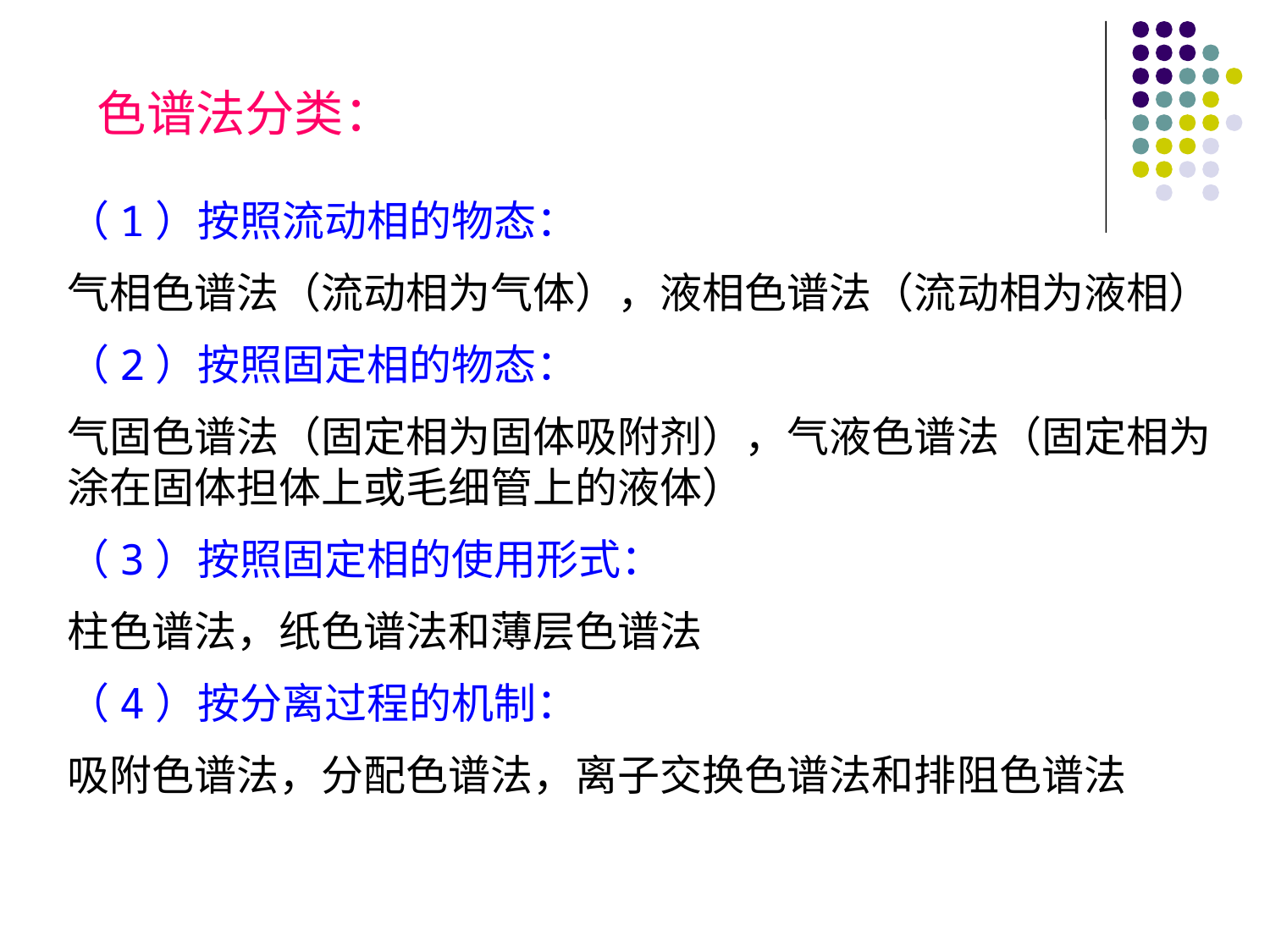

色谱法分类：
（1）按照流动相的物态：
气相色谱法（流动相为气体），液相色谱法（流动相为液相）
（2）按照固定相的物态：
气固色谱法（固定相为固体吸附剂），气液色谱法（固定相为涂在固体担体上或毛细管上的液体）
（3）按照固定相的使用形式：
柱色谱法，纸色谱法和薄层色谱法
（4）按分离过程的机制：
吸附色谱法，分配色谱法，离子交换色谱法和排阻色谱法